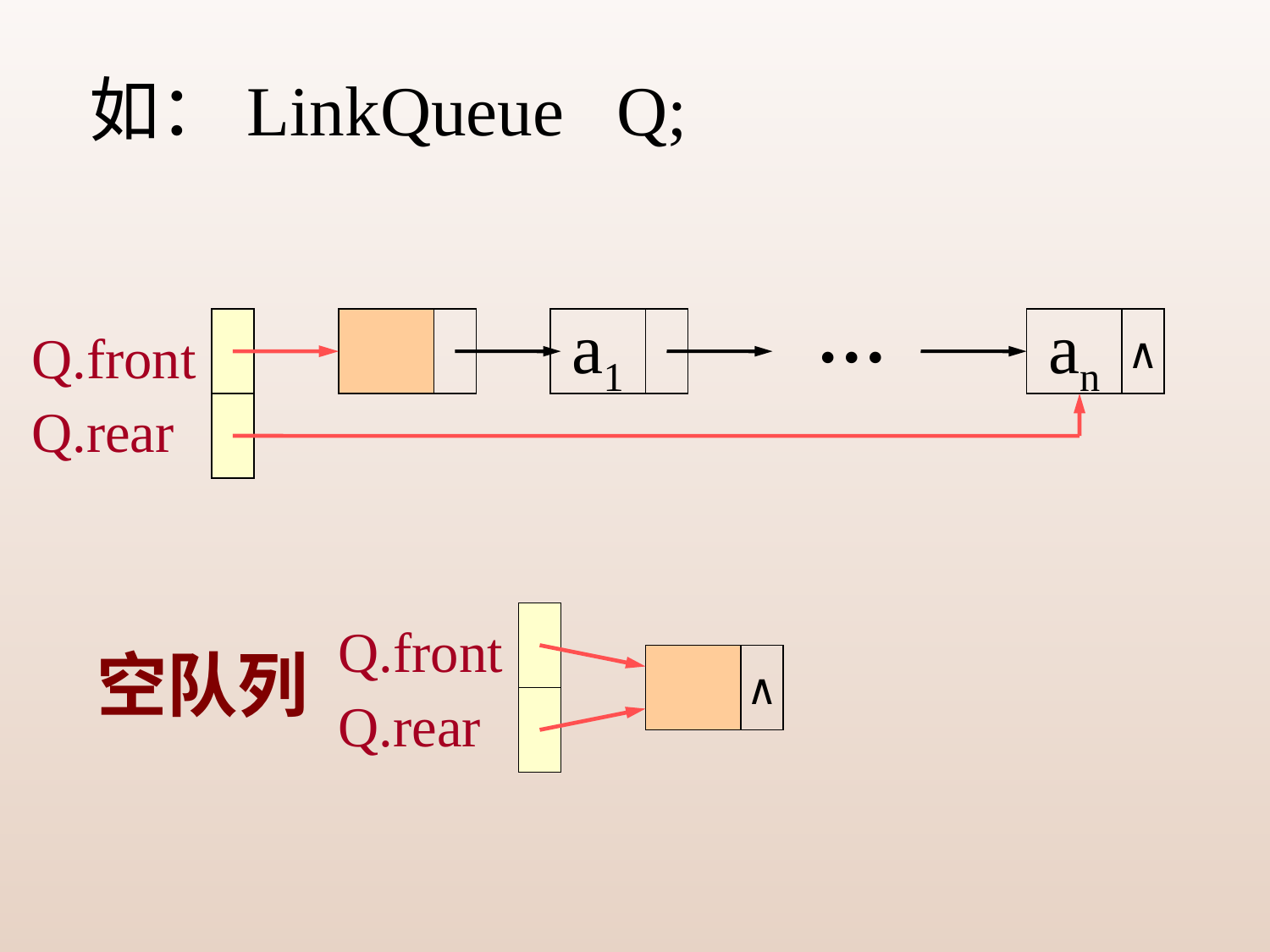

如：LinkQueue   Q;
…
Q.front
Q.rear

a1

an
∧

Q.front
Q.rear

空队列

∧